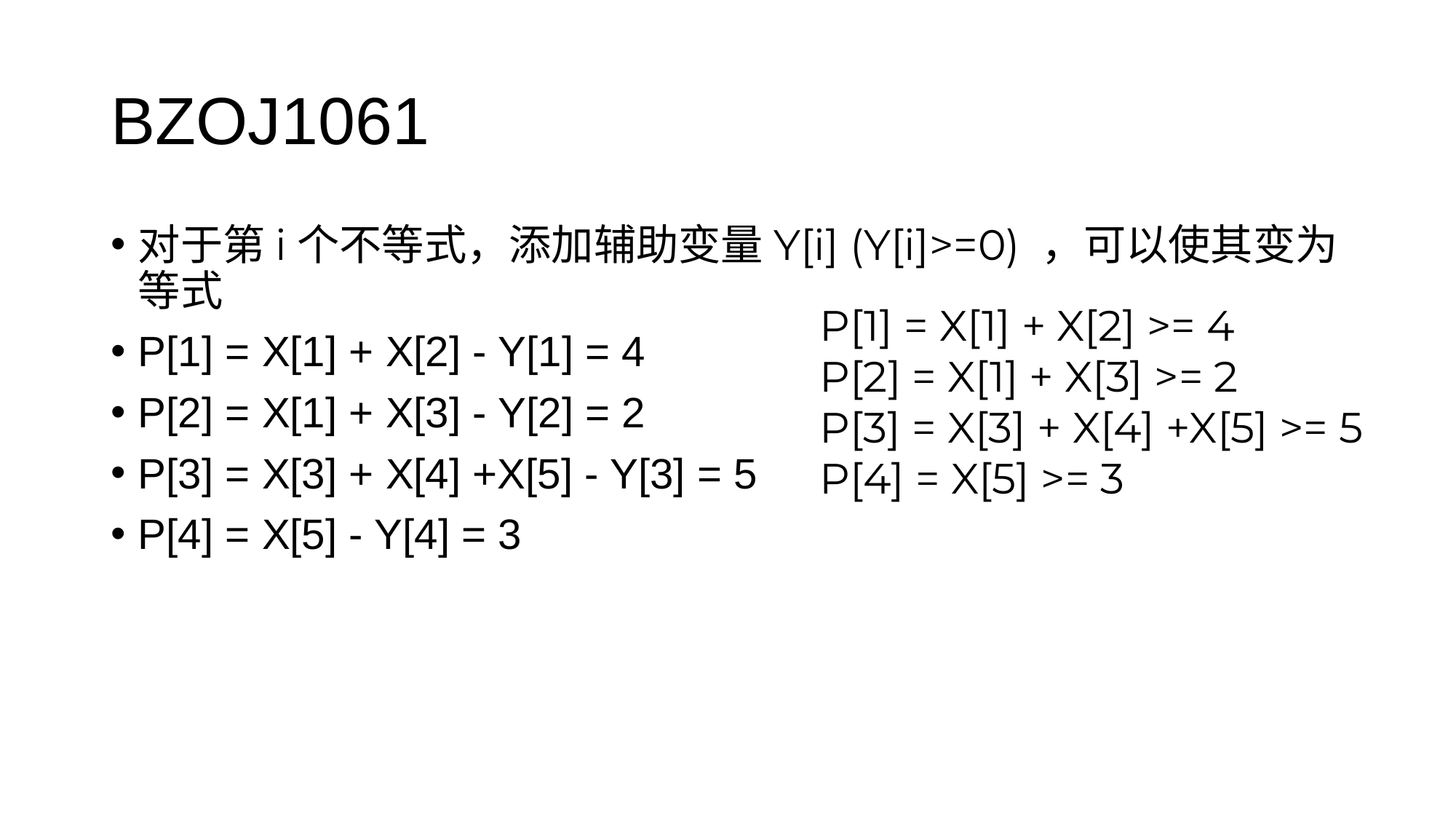

# BZOJ1061
对于第i个不等式，添加辅助变量Y[i] (Y[i]>=0) ，可以使其变为等式
P[1] = X[1] + X[2] - Y[1] = 4
P[2] = X[1] + X[3] - Y[2] = 2
P[3] = X[3] + X[4] +X[5] - Y[3] = 5
P[4] = X[5] - Y[4] = 3
P[1] = X[1] + X[2] >= 4
P[2] = X[1] + X[3] >= 2
P[3] = X[3] + X[4] +X[5] >= 5
P[4] = X[5] >= 3